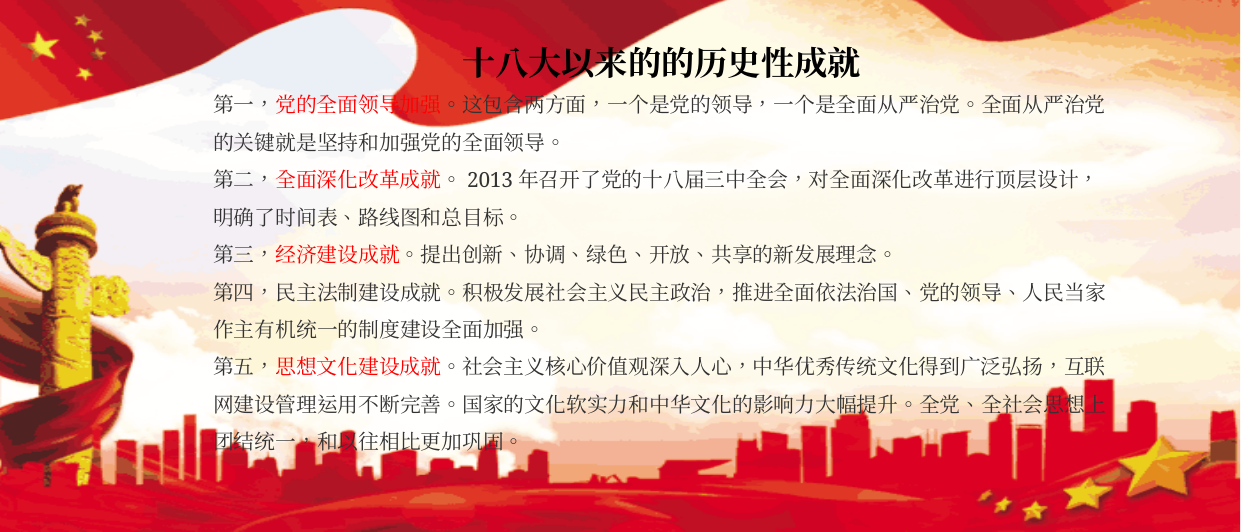

十八大以来的的历史性成就
第一，党的全面领导加强。这包含两方面，一个是党的领导，一个是全面从严治党。全面从严治党的关键就是坚持和加强党的全面领导。
第二，全面深化改革成就。2013年召开了党的十八届三中全会，对全面深化改革进行顶层设计，明确了时间表、路线图和总目标。
第三，经济建设成就。提出创新、协调、绿色、开放、共享的新发展理念。
第四，民主法制建设成就。积极发展社会主义民主政治，推进全面依法治国、党的领导、人民当家作主有机统一的制度建设全面加强。
第五，思想文化建设成就。社会主义核心价值观深入人心，中华优秀传统文化得到广泛弘扬，互联网建设管理运用不断完善。国家的文化软实力和中华文化的影响力大幅提升。全党、全社会思想上团结统一，和以往相比更加巩固。